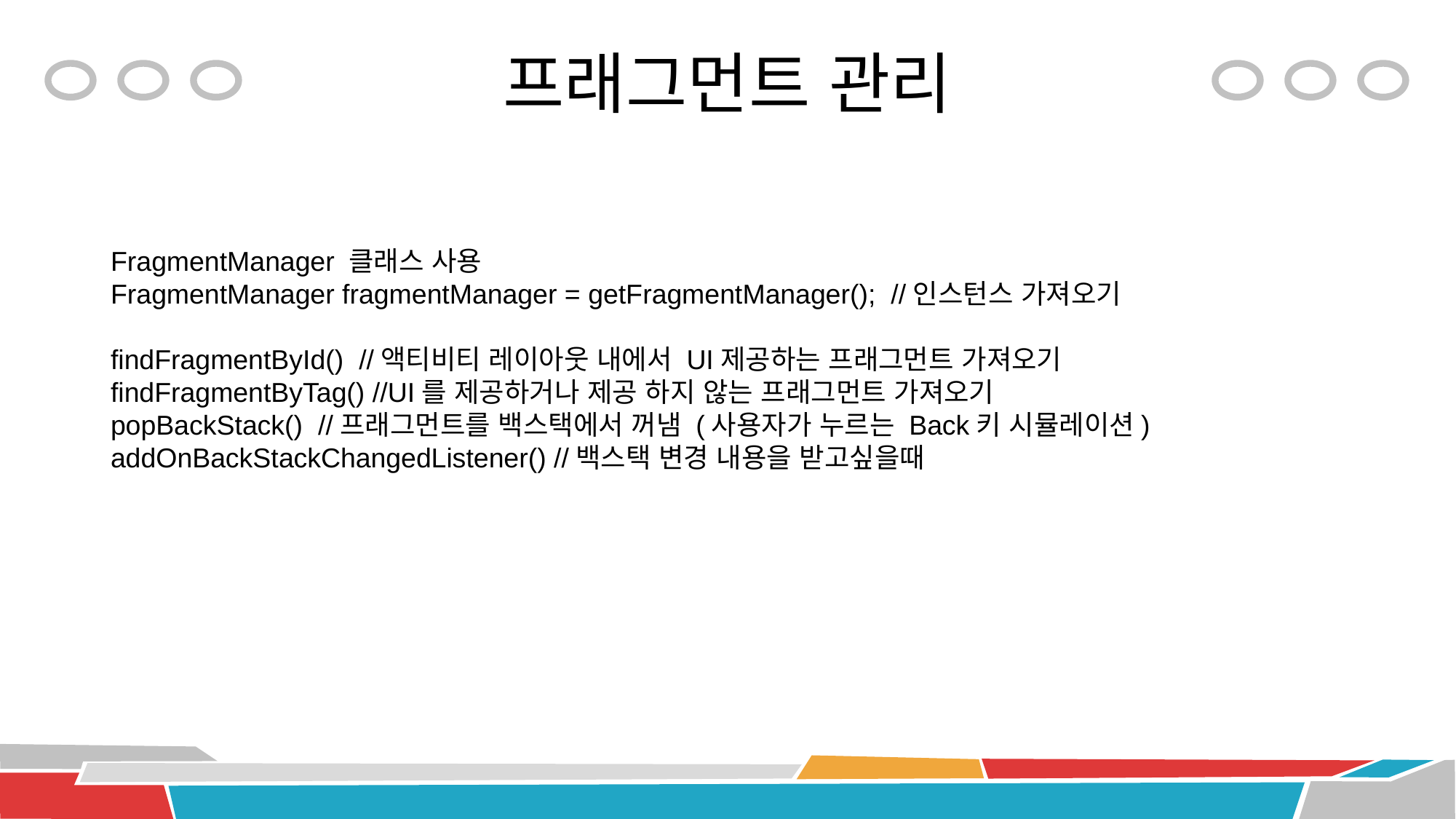

# 프래그먼트 관리
FragmentManager 클래스 사용
FragmentManager fragmentManager = getFragmentManager();  //인스턴스 가져오기

findFragmentById()  //액티비티 레이아웃 내에서 UI제공하는 프래그먼트 가져오기
findFragmentByTag() //UI를 제공하거나 제공 하지 않는 프래그먼트 가져오기
popBackStack()  //프래그먼트를 백스택에서 꺼냄 (사용자가 누르는 Back키 시뮬레이션)
addOnBackStackChangedListener() //백스택 변경 내용을 받고싶을때